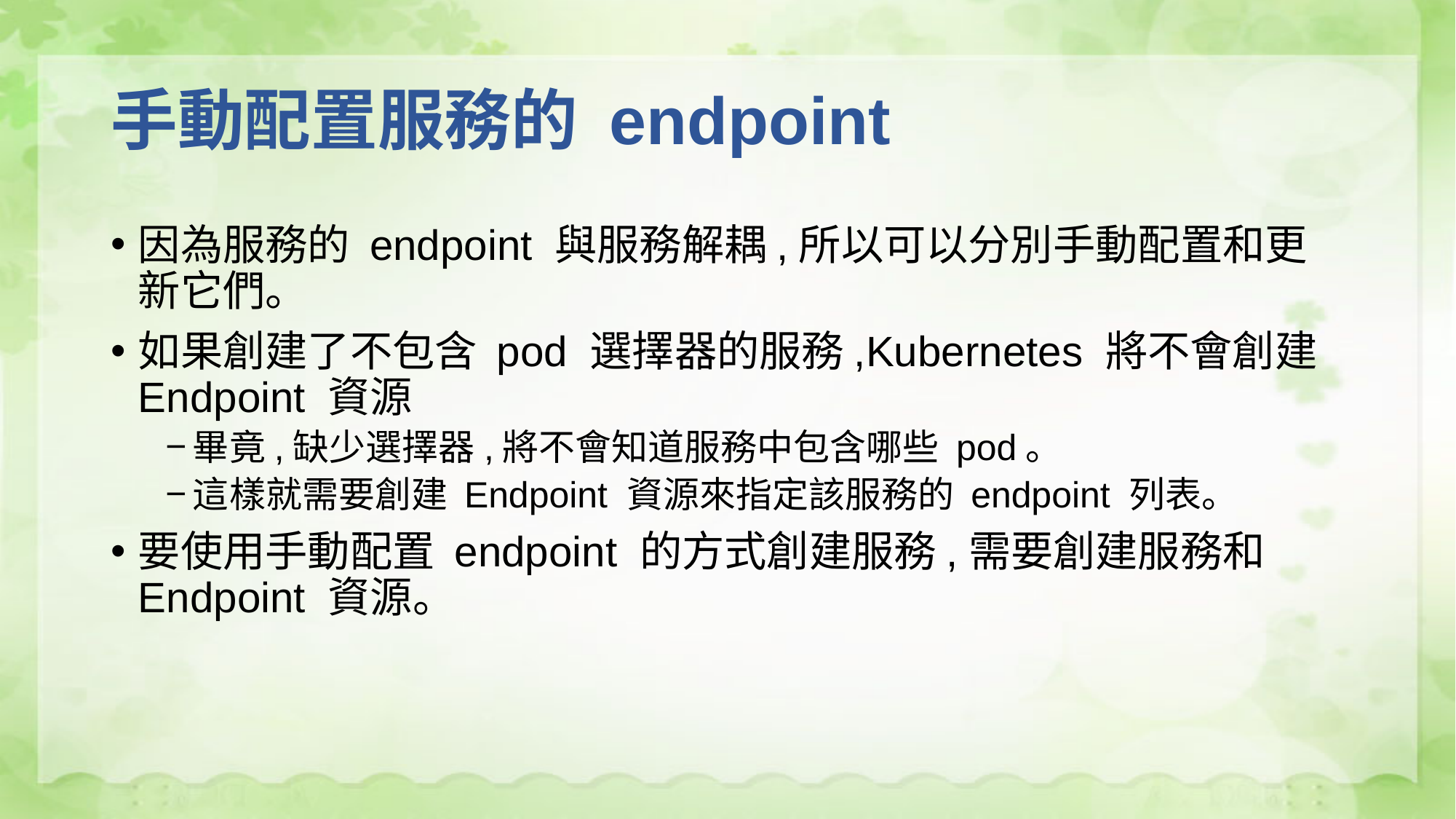

# 手動配置服務的 endpoint
因為服務的 endpoint 與服務解耦,所以可以分別手動配置和更新它們。
如果創建了不包含 pod 選擇器的服務,Kubernetes 將不會創建 Endpoint 資源
畢竟,缺少選擇器,將不會知道服務中包含哪些 pod。
這樣就需要創建 Endpoint 資源來指定該服務的 endpoint 列表。
要使用手動配置 endpoint 的方式創建服務,需要創建服務和 Endpoint 資源。